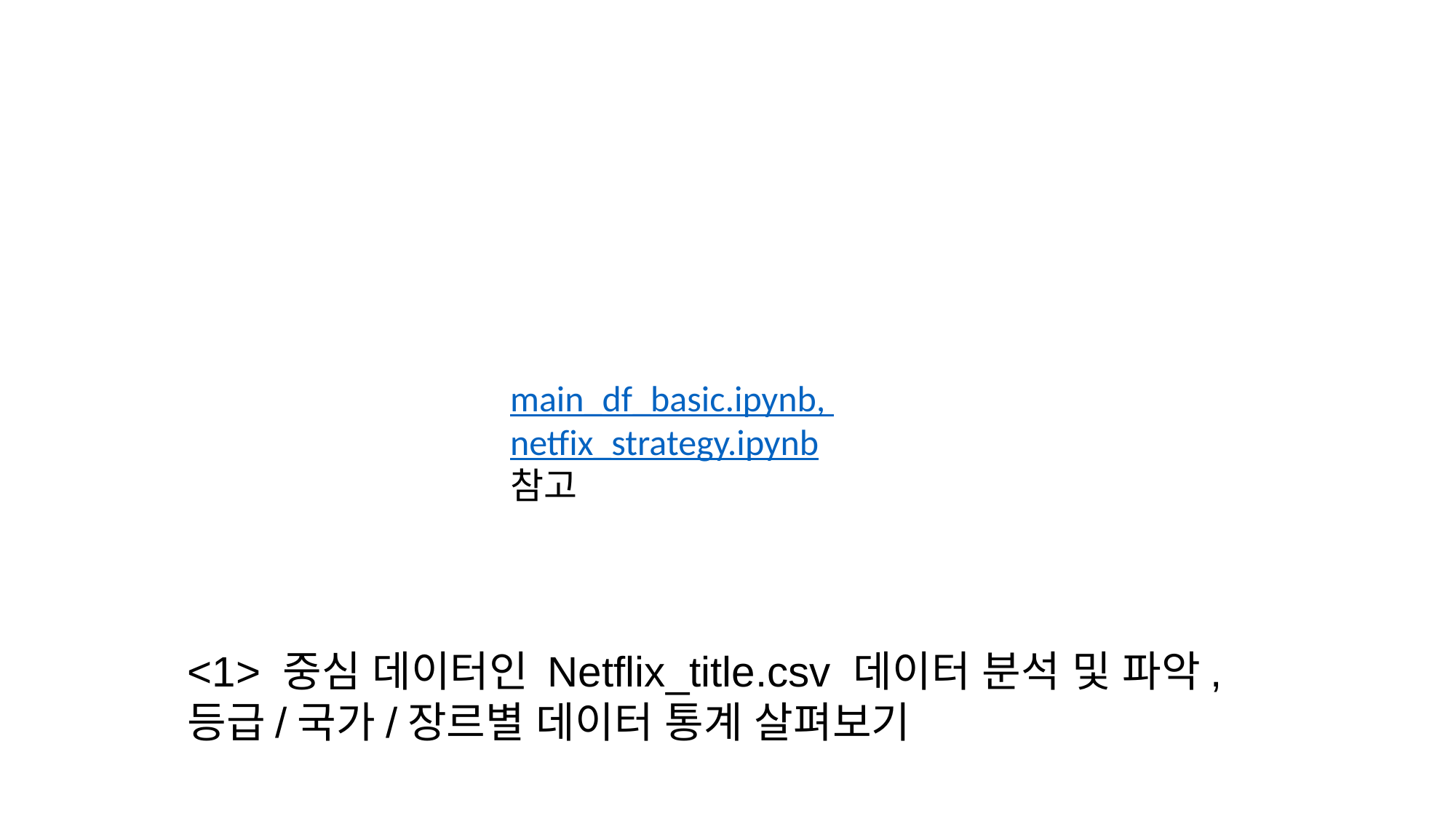

main_df_basic.ipynb,
netfix_strategy.ipynb
참고
<1> 중심 데이터인 Netflix_title.csv 데이터 분석 및 파악, 등급/국가/장르별 데이터 통계 살펴보기